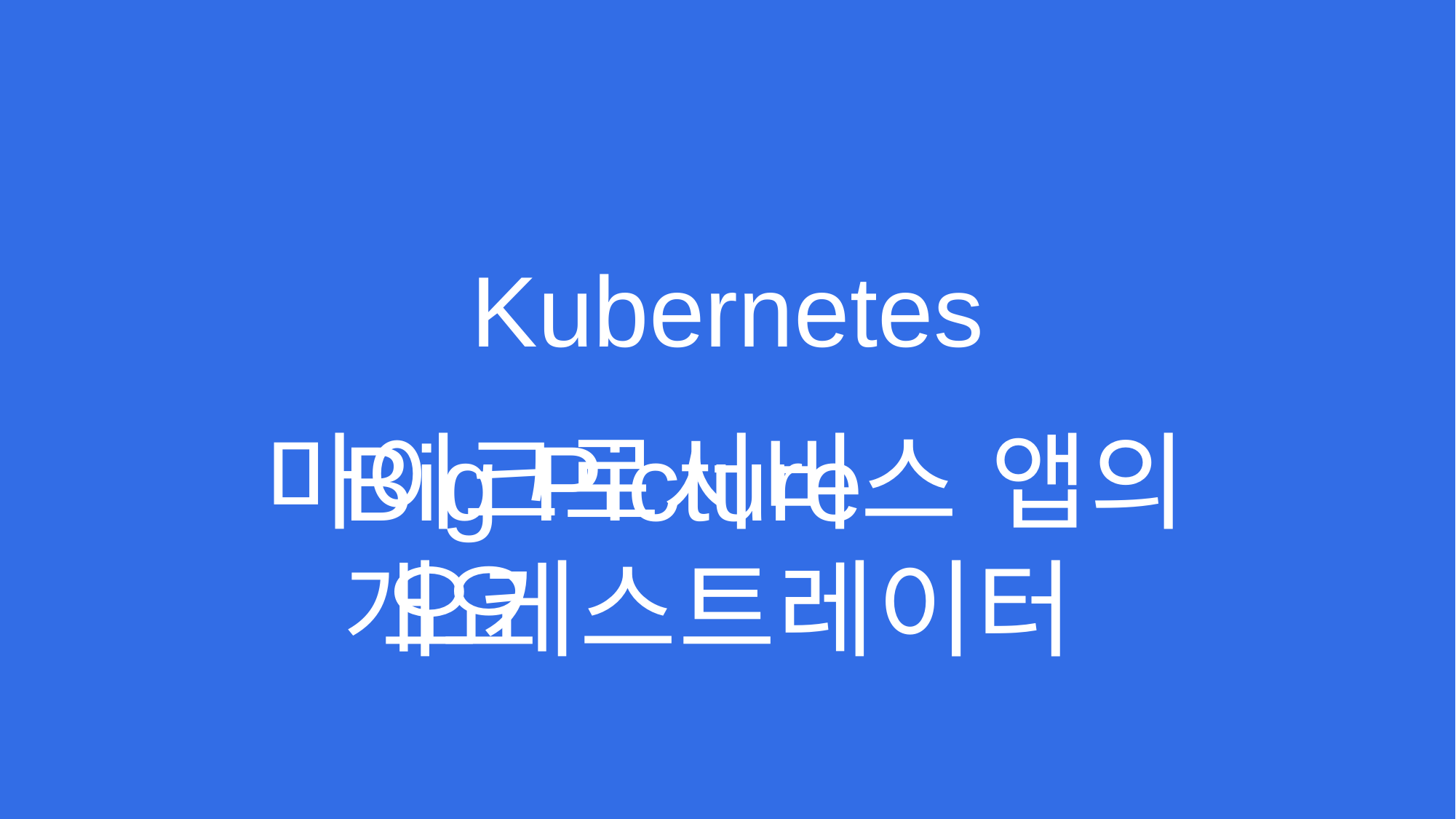

# Kubernetes
마이크로서비스 앱의 오케스트레이터
Big Picture 개요